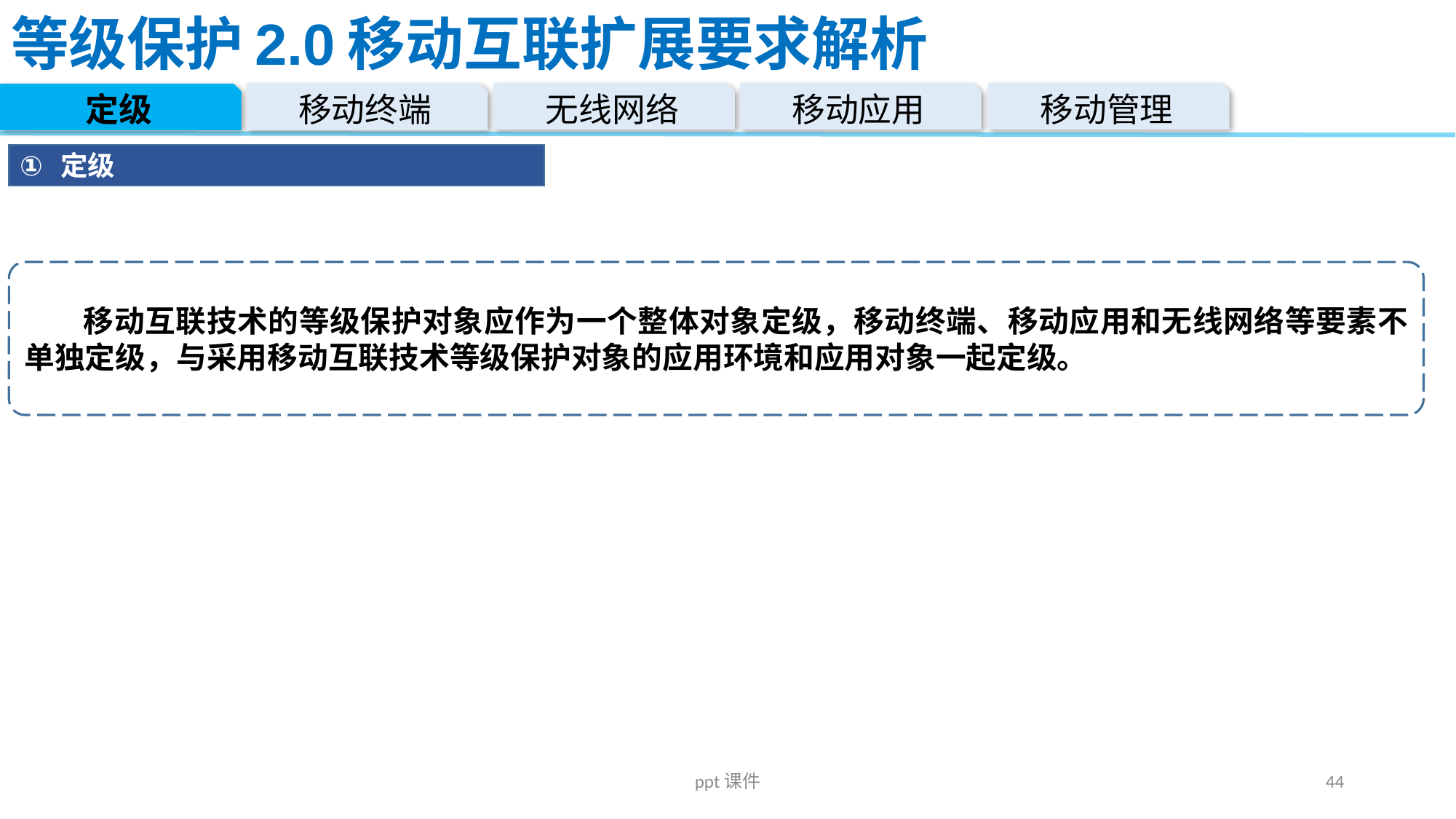

# 等级保护2.0移动互联扩展要求解析
无线网络
移动应用
移动管理
定级
移动终端
定级
       移动互联技术的等级保护对象应作为一个整体对象定级，移动终端、移动应用和无线网络等要素不单独定级，与采用移动互联技术等级保护对象的应用环境和应用对象一起定级。
ppt课件
44